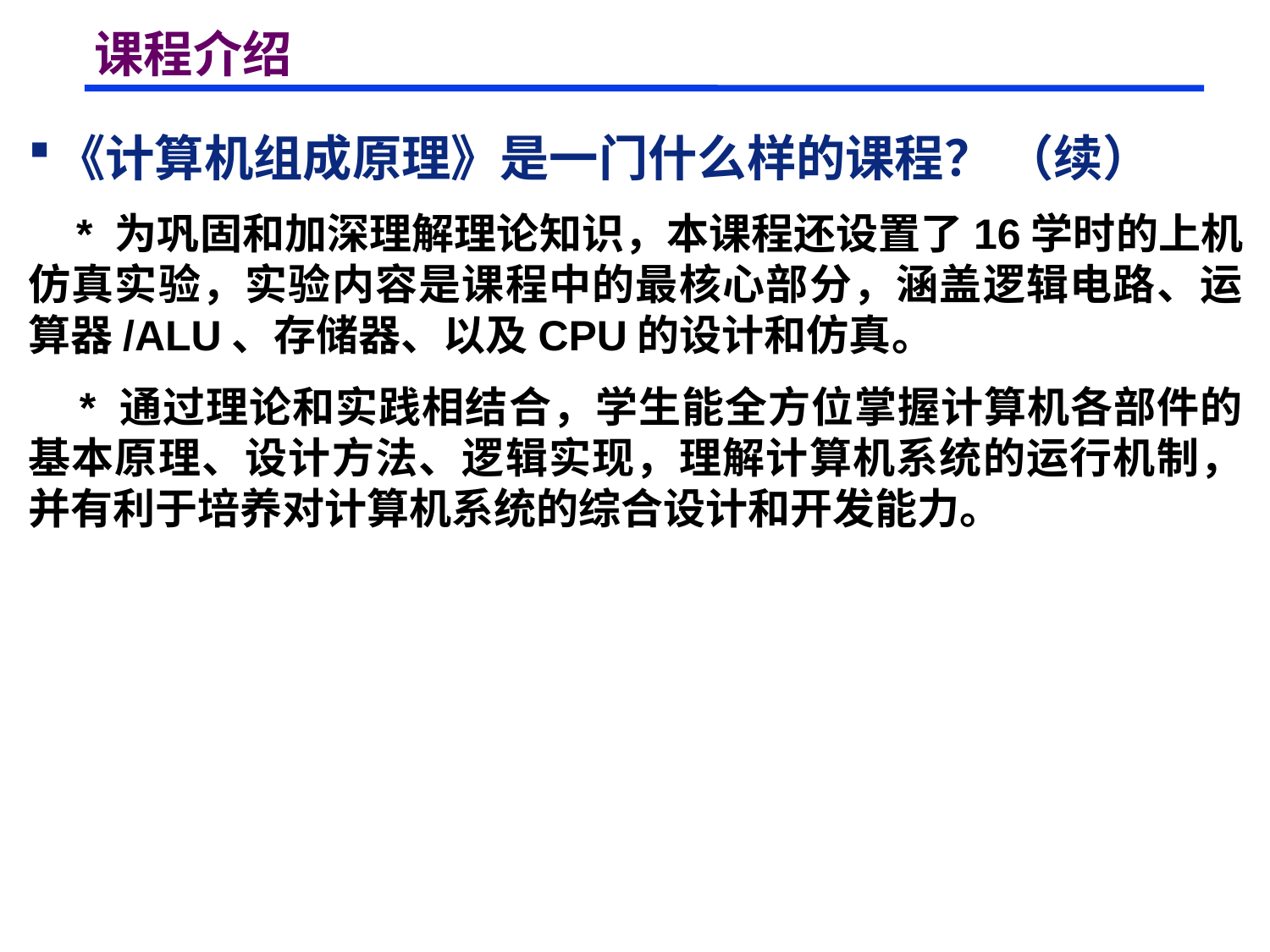

# 课程介绍
《计算机组成原理》是一门什么样的课程？ （续）
    * 为巩固和加深理解理论知识，本课程还设置了16学时的上机仿真实验，实验内容是课程中的最核心部分，涵盖逻辑电路、运算器/ALU、存储器、以及CPU的设计和仿真。
    * 通过理论和实践相结合，学生能全方位掌握计算机各部件的基本原理、设计方法、逻辑实现，理解计算机系统的运行机制，并有利于培养对计算机系统的综合设计和开发能力。